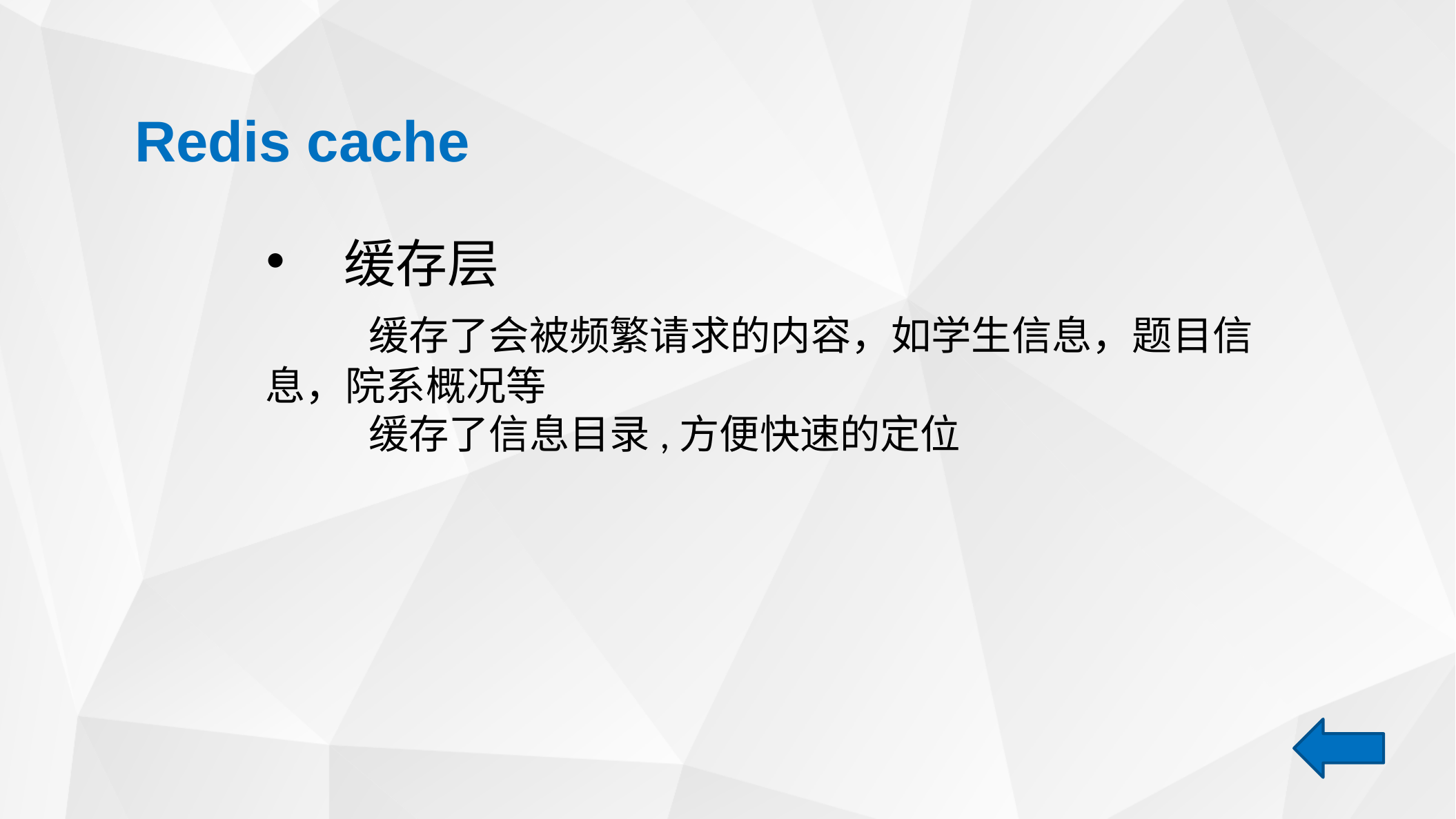

Redis cache
·   缓存层
	缓存了会被频繁请求的内容，如学生信息，题目信息，院系概况等
	缓存了信息目录,方便快速的定位